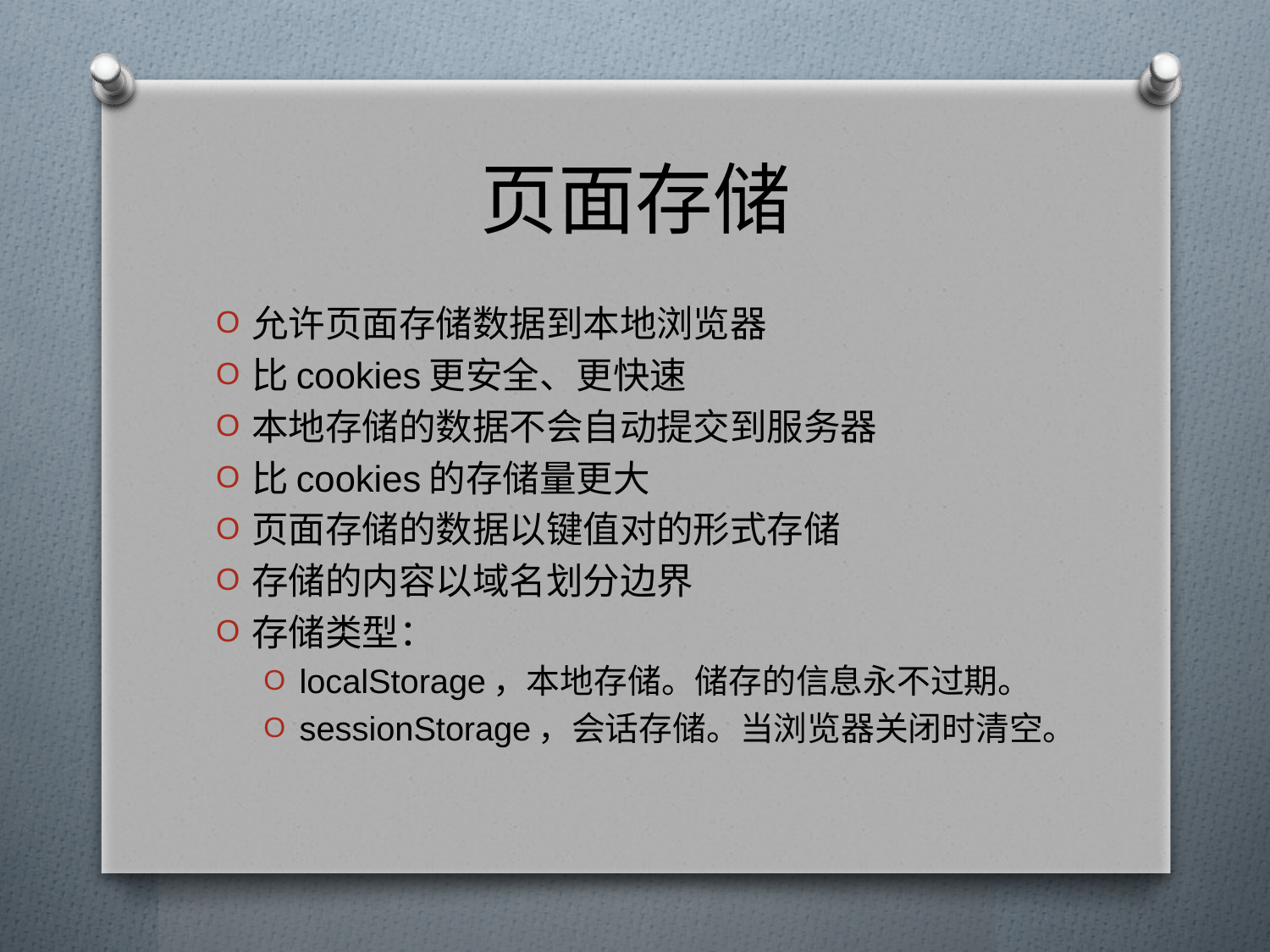

# 页面存储
允许页面存储数据到本地浏览器
比cookies更安全、更快速
本地存储的数据不会自动提交到服务器
比cookies的存储量更大
页面存储的数据以键值对的形式存储
存储的内容以域名划分边界
存储类型：
localStorage，本地存储。储存的信息永不过期。
sessionStorage，会话存储。当浏览器关闭时清空。